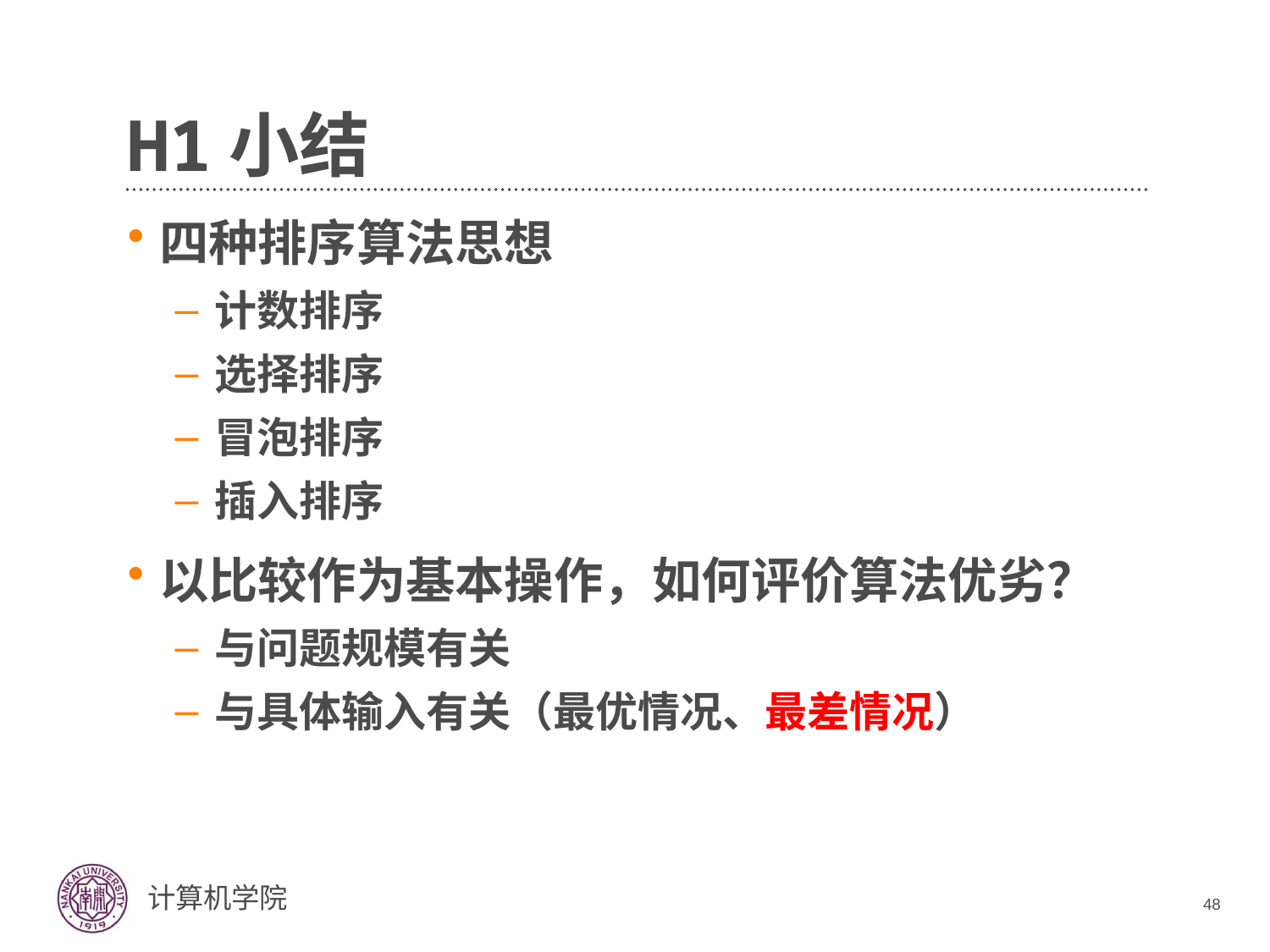

# H1小结
四种排序算法思想
计数排序
选择排序
冒泡排序
插入排序
以比较作为基本操作，如何评价算法优劣？
与问题规模有关
与具体输入有关（最优情况、最差情况）
48